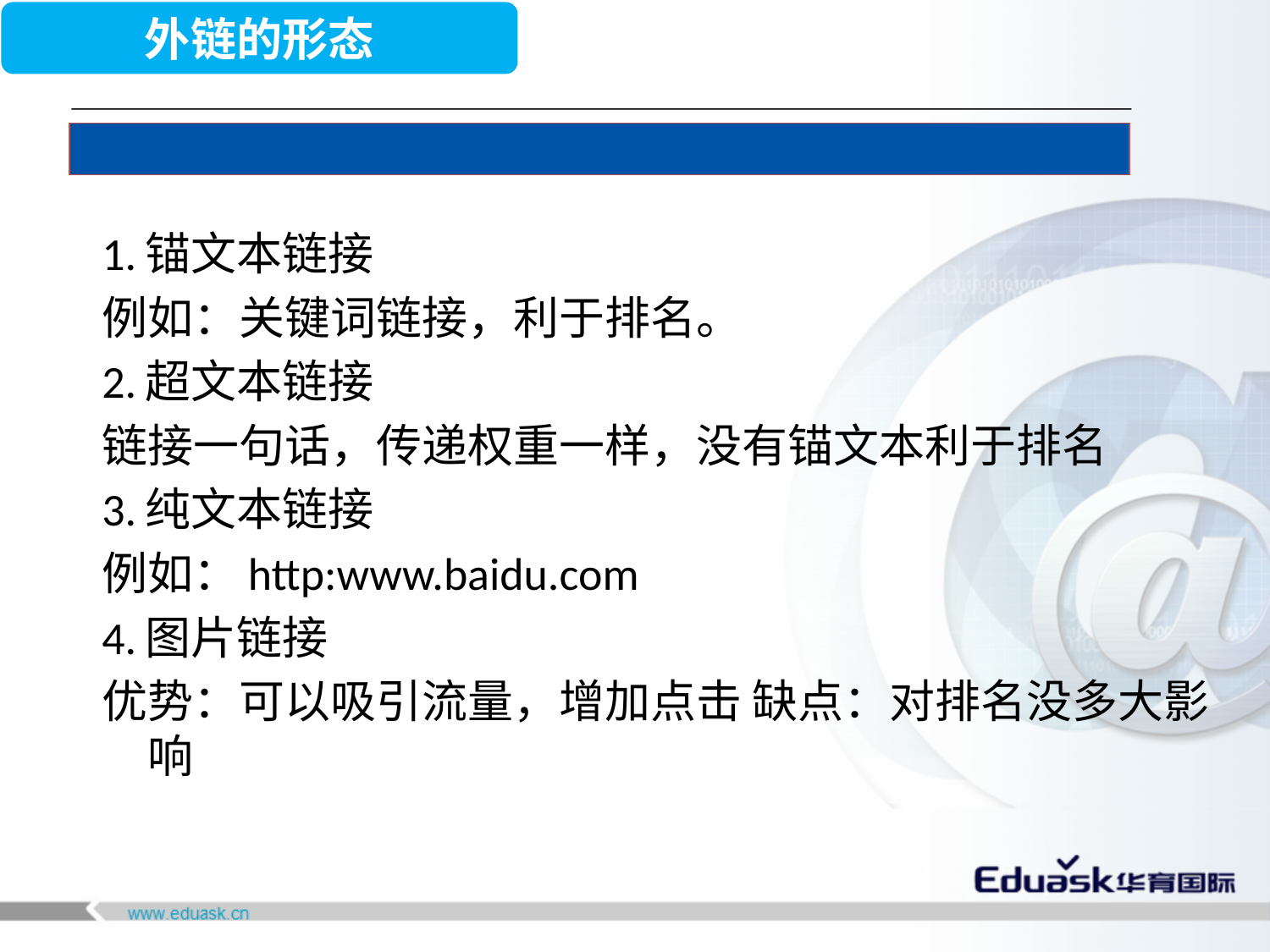

外链的形态

1.锚文本链接
例如：关键词链接，利于排名。
2.超文本链接
链接一句话，传递权重一样，没有锚文本利于排名
3.纯文本链接
例如：http:www.baidu.com
4.图片链接
优势：可以吸引流量，增加点击 缺点：对排名没多大影响